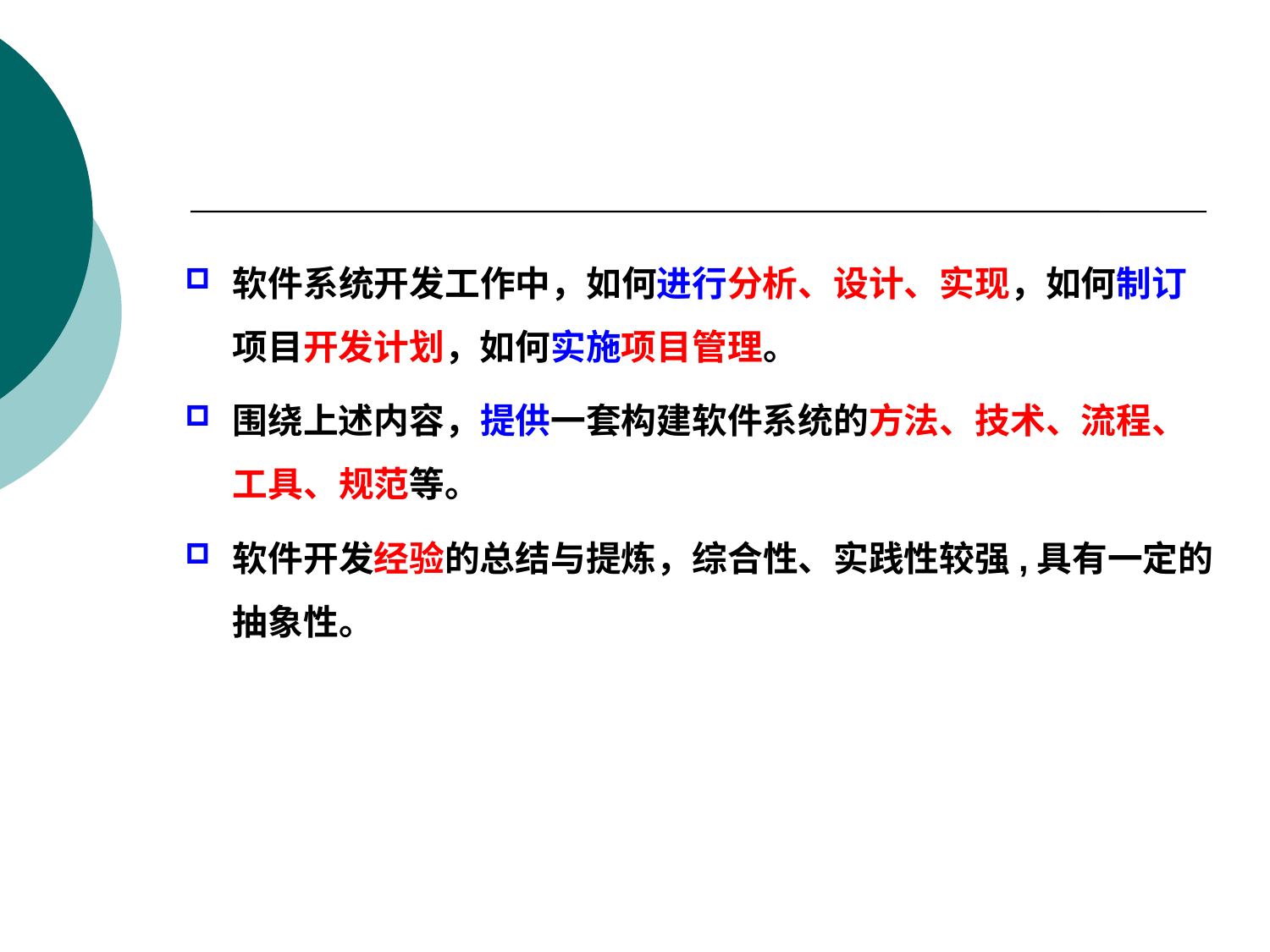

软件系统开发工作中，如何进行分析、设计、实现，如何制订项目开发计划，如何实施项目管理。
围绕上述内容，提供一套构建软件系统的方法、技术、流程、工具、规范等。
软件开发经验的总结与提炼，综合性、实践性较强,具有一定的抽象性。